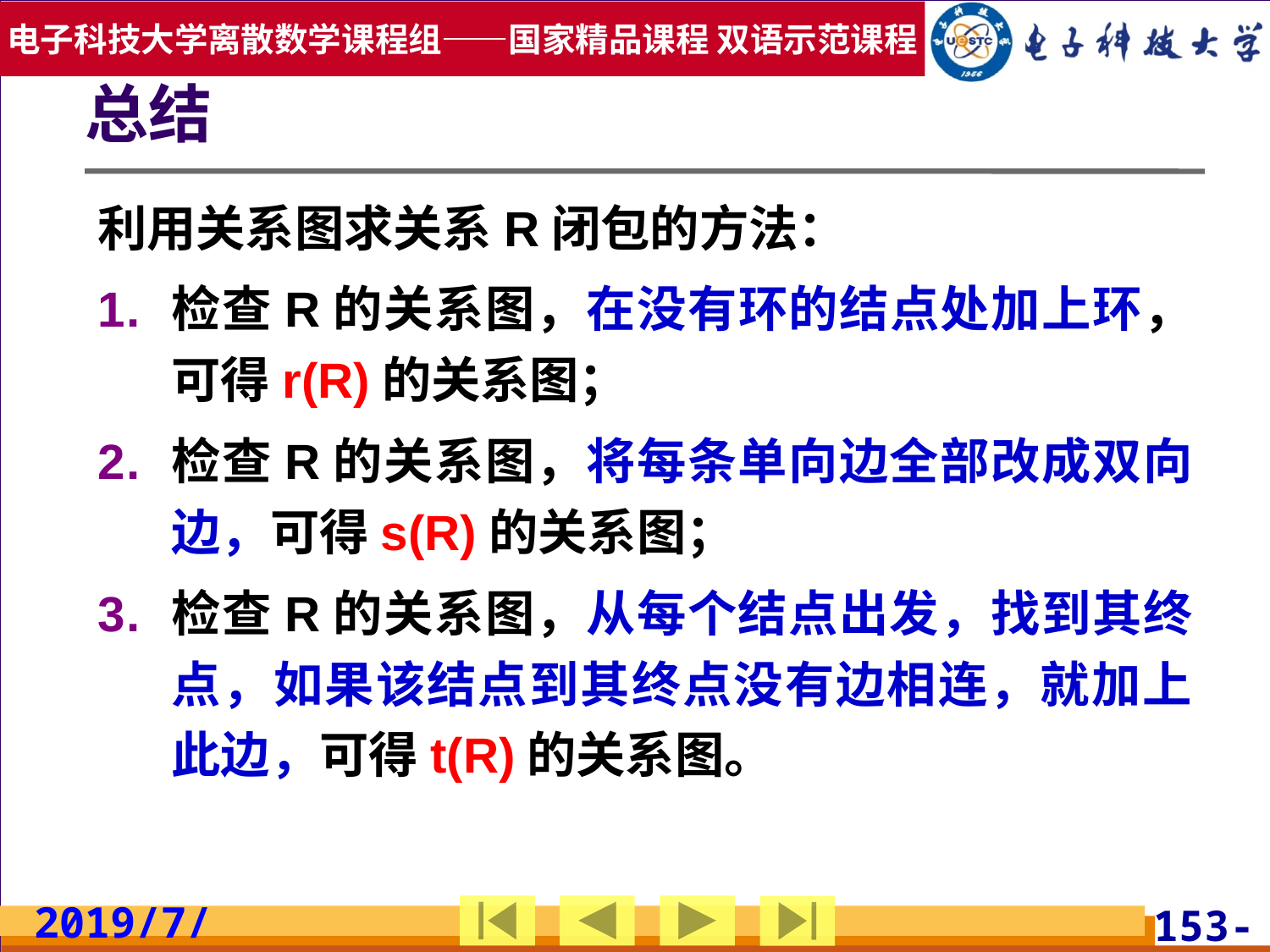

# 总结
利用关系图求关系R闭包的方法：
检查R的关系图，在没有环的结点处加上环，可得r(R)的关系图；
检查R的关系图，将每条单向边全部改成双向边，可得s(R)的关系图；
检查R的关系图，从每个结点出发，找到其终点，如果该结点到其终点没有边相连，就加上此边，可得t(R)的关系图。
2019/7/3